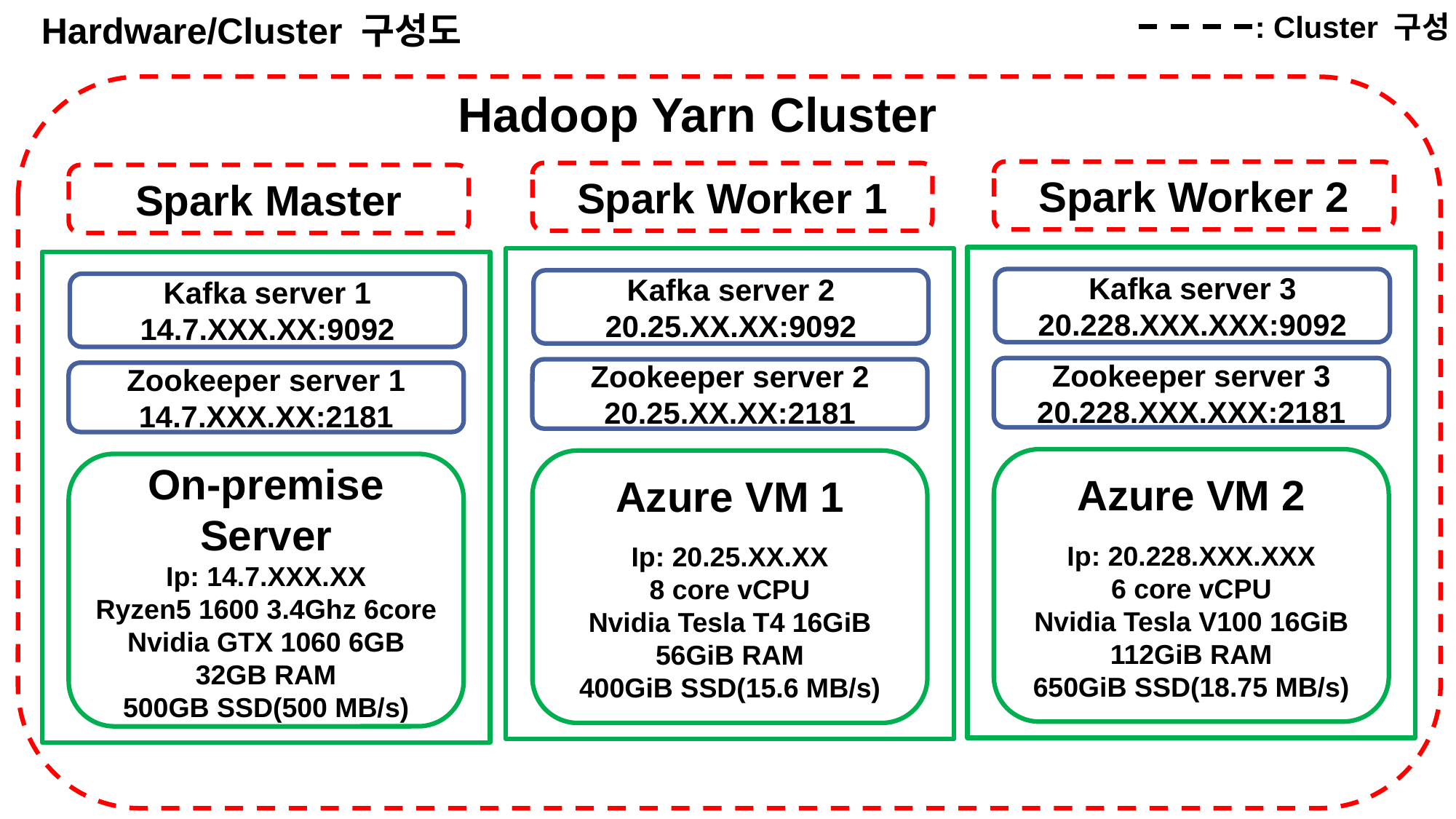

: Cluster 구성
Hardware/Cluster 구성도

Hadoop Yarn Cluster
Spark Worker 2
Spark Worker 1
Spark Master

Kafka server 3
20.228.XXX.XXX:9092
Zookeeper server 3
20.228.XXX.XXX:2181
Azure VM 2

Ip: 20.228.XXX.XXX
6 core vCPU
Nvidia Tesla V100 16GiB
112GiB RAM
650GiB SSD(18.75 MB/s)

Kafka server 2
20.25.XX.XX:9092
Zookeeper server 2
20.25.XX.XX:2181
Azure VM 1

Ip: 20.25.XX.XX
8 core vCPU
Nvidia Tesla T4 16GiB
56GiB RAM
400GiB SSD(15.6 MB/s)

Kafka server 1
14.7.XXX.XX:9092
Zookeeper server 1
14.7.XXX.XX:2181
On-premise Server
Ip: 14.7.XXX.XX
Ryzen5 1600 3.4Ghz 6core
Nvidia GTX 1060 6GB
32GB RAM
500GB SSD(500 MB/s)